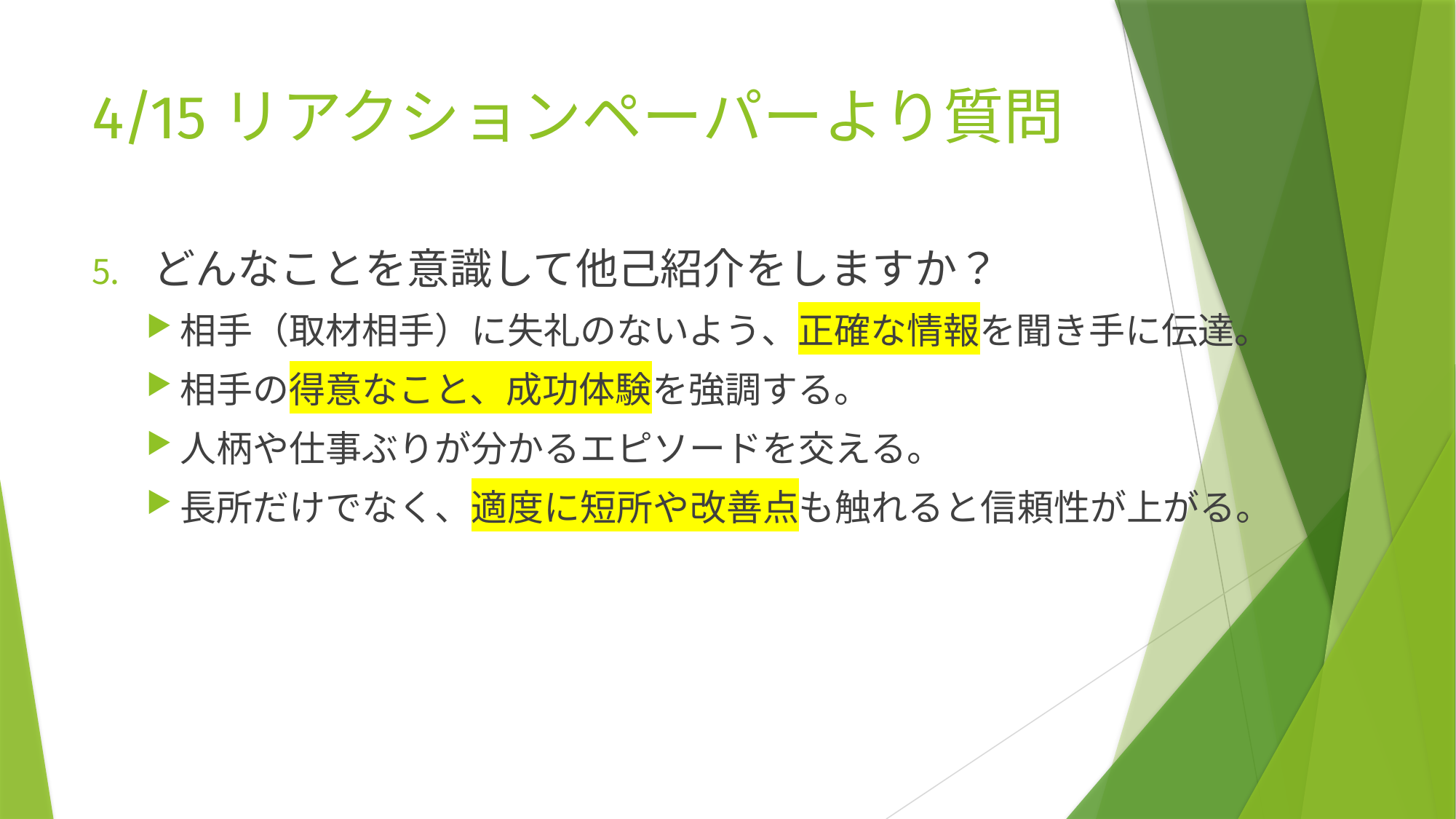

# 4/15リアクションペーパーより質問
どんなことを意識して他己紹介をしますか？
相手（取材相手）に失礼のないよう、正確な情報を聞き手に伝達。
相手の得意なこと、成功体験を強調する。
人柄や仕事ぶりが分かるエピソードを交える。
長所だけでなく、適度に短所や改善点も触れると信頼性が上がる。